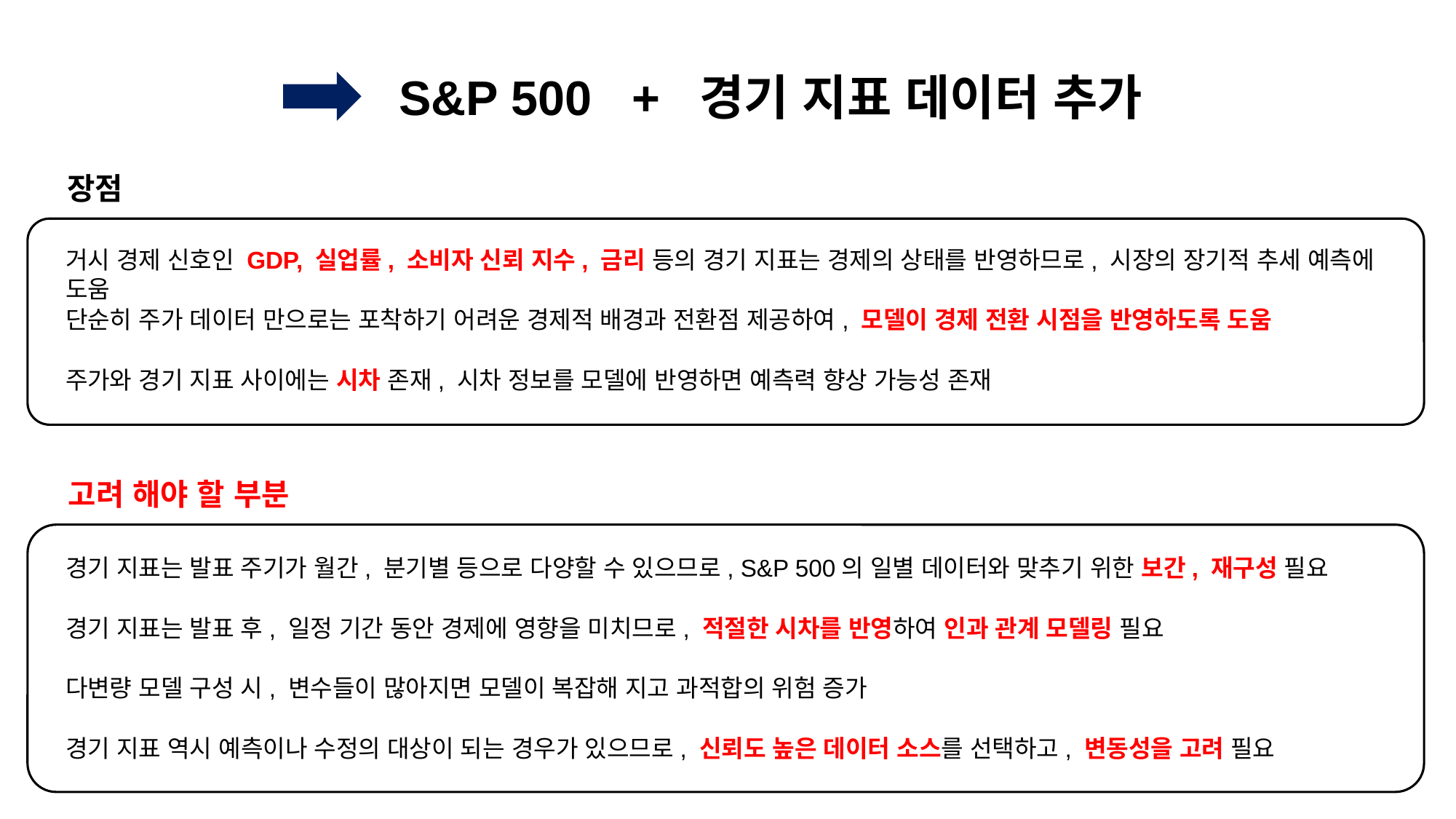

S&P 500   +  경기 지표 데이터 추가

장점

거시 경제 신호인 GDP, 실업률, 소비자 신뢰 지수, 금리 등의 경기 지표는 경제의 상태를 반영하므로, 시장의 장기적 추세 예측에 도움
단순히 주가 데이터 만으로는 포착하기 어려운 경제적 배경과 전환점 제공하여, 모델이 경제 전환 시점을 반영하도록 도움
주가와 경기 지표 사이에는 시차 존재, 시차 정보를 모델에 반영하면 예측력 향상 가능성 존재
고려 해야 할 부분

경기 지표는 발표 주기가 월간, 분기별 등으로 다양할 수 있으므로, S&P 500의 일별 데이터와 맞추기 위한 보간, 재구성 필요
경기 지표는 발표 후, 일정 기간 동안 경제에 영향을 미치므로, 적절한 시차를 반영하여 인과 관계 모델링 필요
다변량 모델 구성 시, 변수들이 많아지면 모델이 복잡해 지고 과적합의 위험 증가
경기 지표 역시 예측이나 수정의 대상이 되는 경우가 있으므로, 신뢰도 높은 데이터 소스를 선택하고, 변동성을 고려 필요